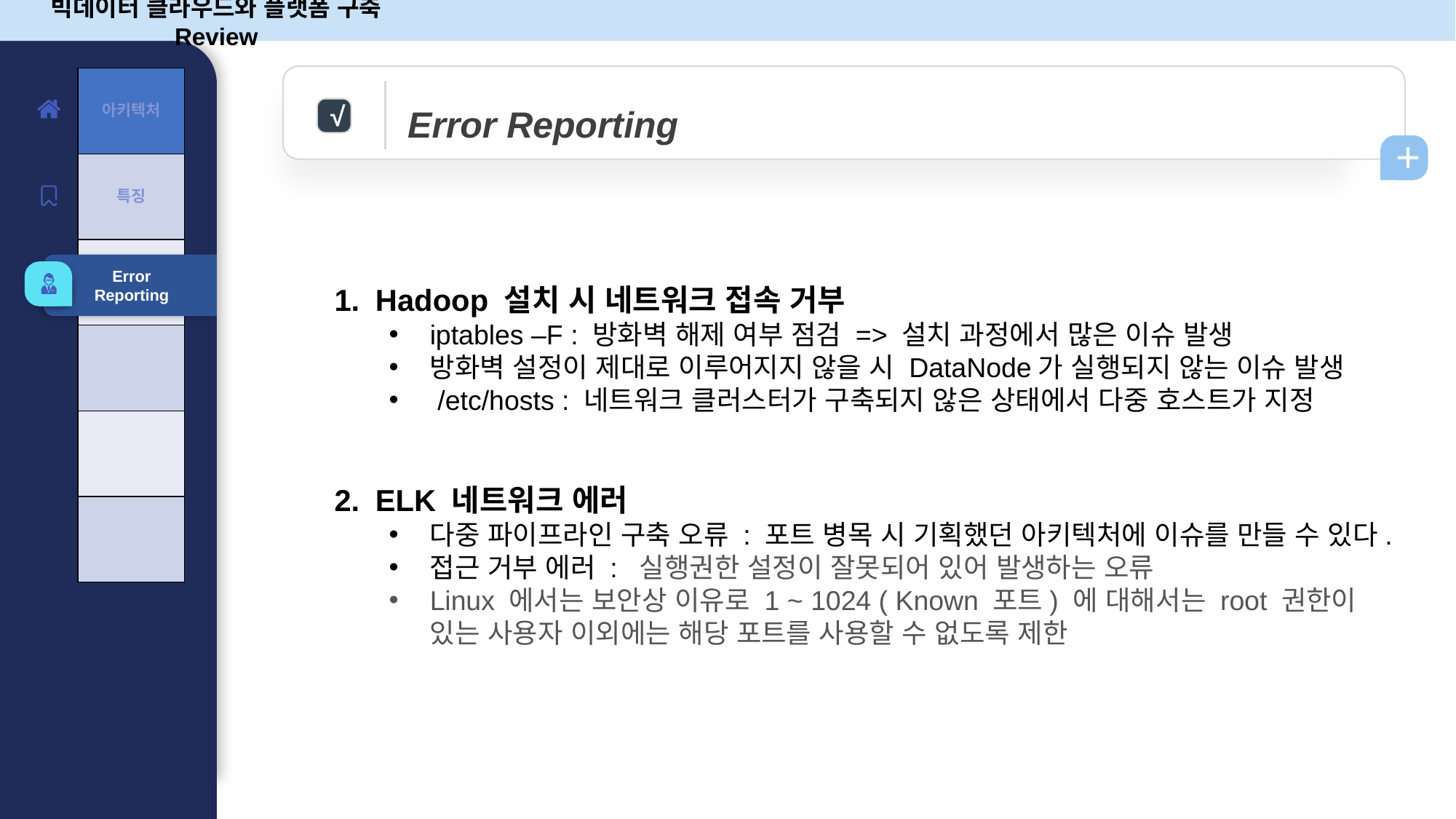

빅데이터 클라우드와 플랫폼 구축 Review

Error Reporting
| 아키텍처 |
| --- |
| 특징 |
|  |
|  |
|  |
|  |
√

+

Hadoop 설치 시 네트워크 접속 거부
iptables –F : 방화벽 해제 여부 점검 => 설치 과정에서 많은 이슈 발생
방화벽 설정이 제대로 이루어지지 않을 시 DataNode가 실행되지 않는 이슈 발생
 /etc/hosts : 네트워크 클러스터가 구축되지 않은 상태에서 다중 호스트가 지정

ELK 네트워크 에러
다중 파이프라인 구축 오류 : 포트 병목 시 기획했던 아키텍처에 이슈를 만들 수 있다.
접근 거부 에러 :  실행권한 설정이 잘못되어 있어 발생하는 오류
Linux 에서는 보안상 이유로 1 ~ 1024 ( Known 포트) 에 대해서는 root 권한이 있는 사용자 이외에는 해당 포트를 사용할 수 없도록 제한

Error
Reporting